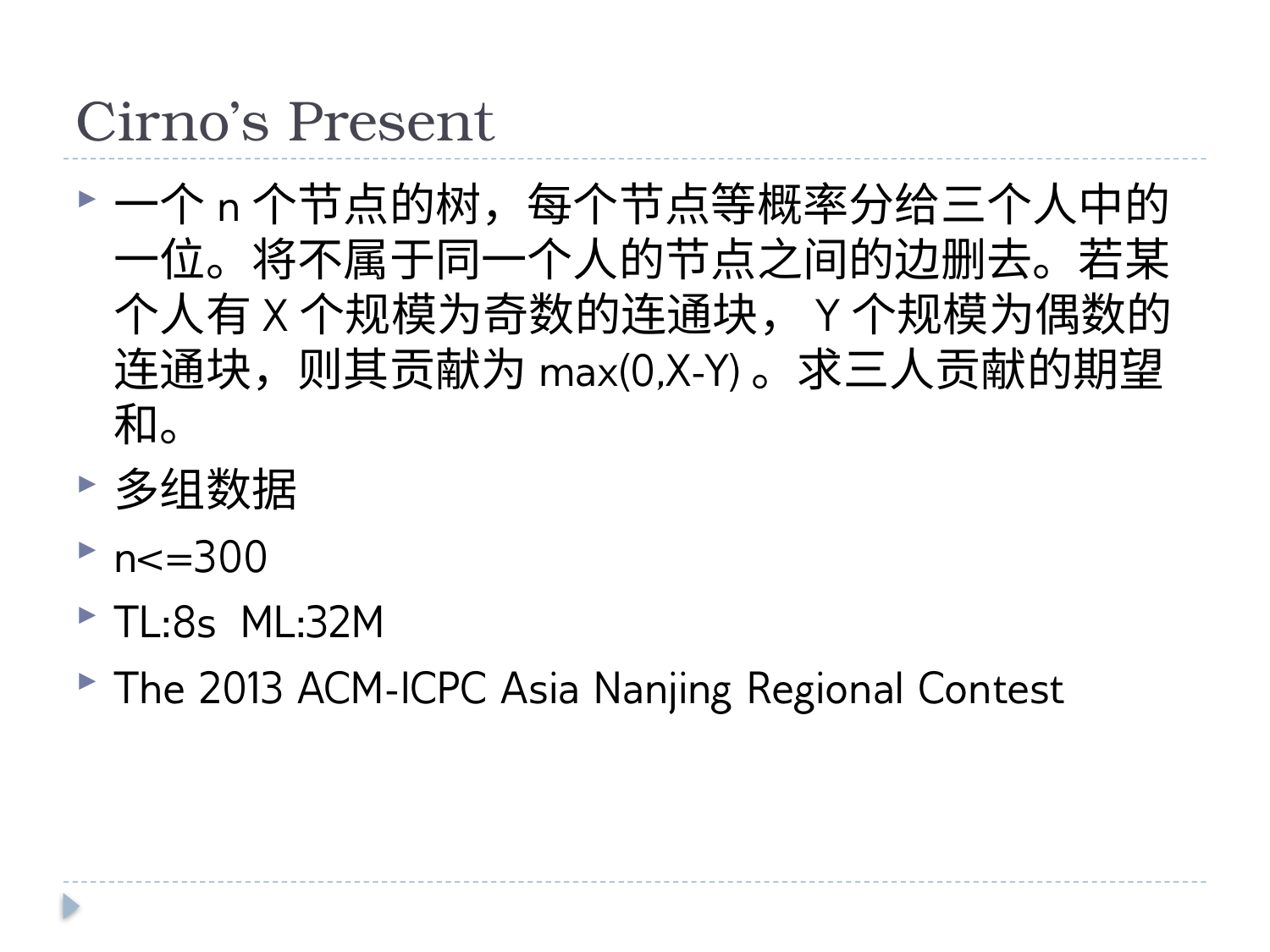

# Cirno’s Present
一个n个节点的树，每个节点等概率分给三个人中的一位。将不属于同一个人的节点之间的边删去。若某个人有X个规模为奇数的连通块，Y个规模为偶数的连通块，则其贡献为max(0,X-Y)。求三人贡献的期望和。
多组数据
n<=300
TL:8s	ML:32M
The 2013 ACM-ICPC Asia Nanjing Regional Contest